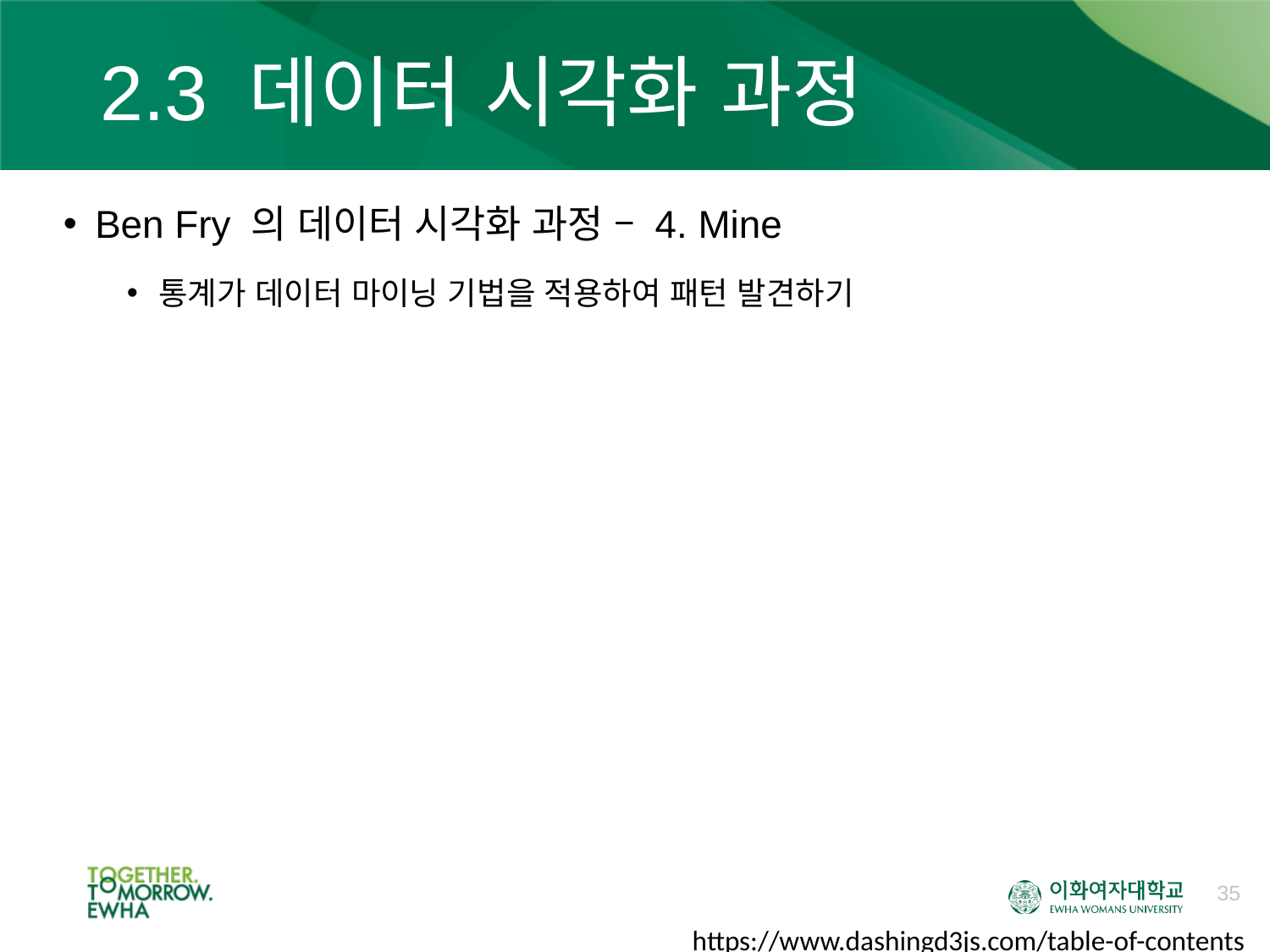

# 2.3 데이터 시각화 과정
Ben Fry 의 데이터 시각화 과정 – 4. Mine
통계가 데이터 마이닝 기법을 적용하여 패턴 발견하기
35
https://www.dashingd3js.com/table-of-contents